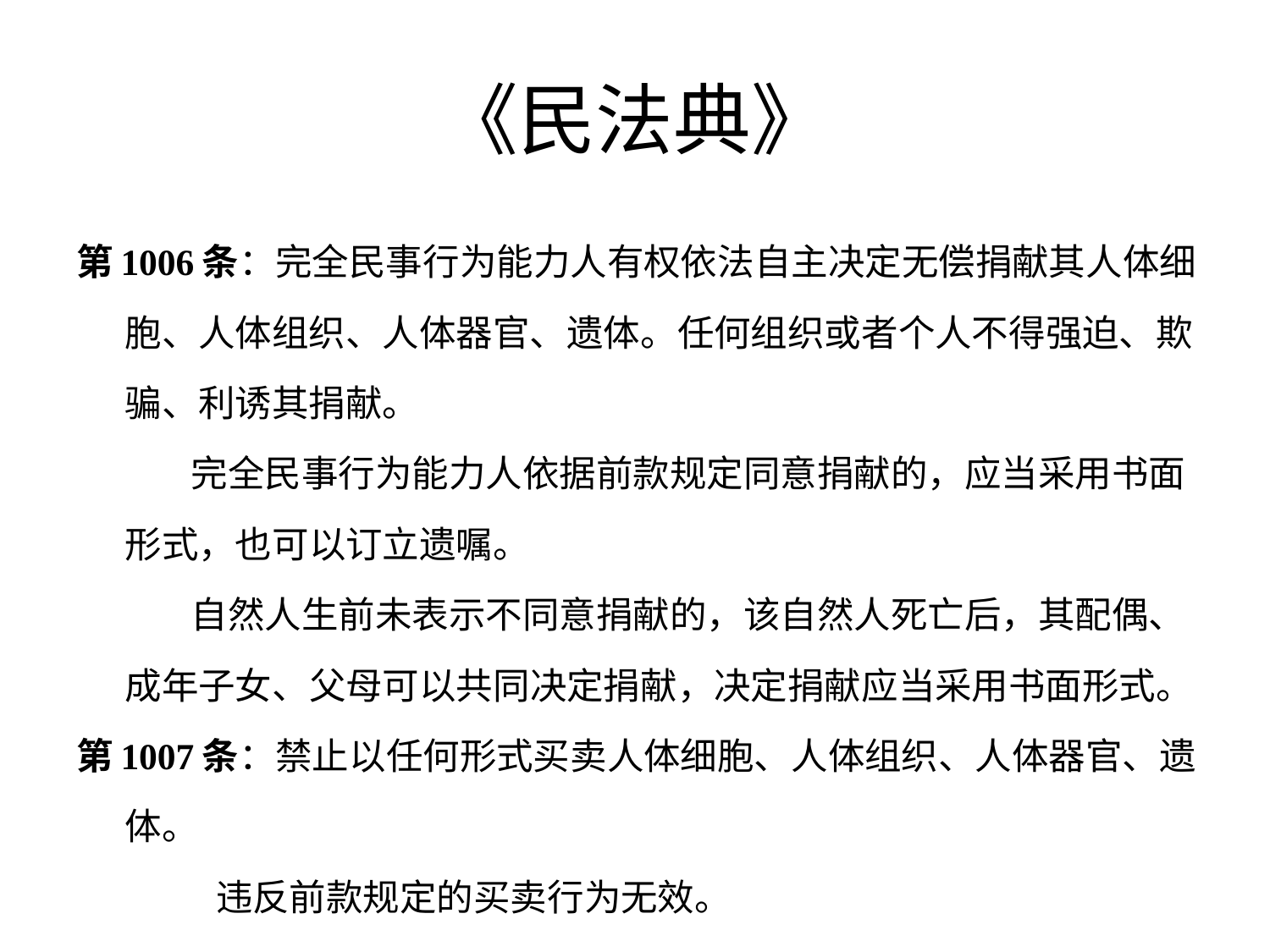

# 《民法典》
第1006条：完全民事行为能力人有权依法自主决定无偿捐献其人体细胞、人体组织、人体器官、遗体。任何组织或者个人不得强迫、欺骗、利诱其捐献。
             完全民事行为能力人依据前款规定同意捐献的，应当采用书面形式，也可以订立遗嘱。
             自然人生前未表示不同意捐献的，该自然人死亡后，其配偶、成年子女、父母可以共同决定捐献，决定捐献应当采用书面形式。
第1007条：禁止以任何形式买卖人体细胞、人体组织、人体器官、遗体。
                违反前款规定的买卖行为无效。